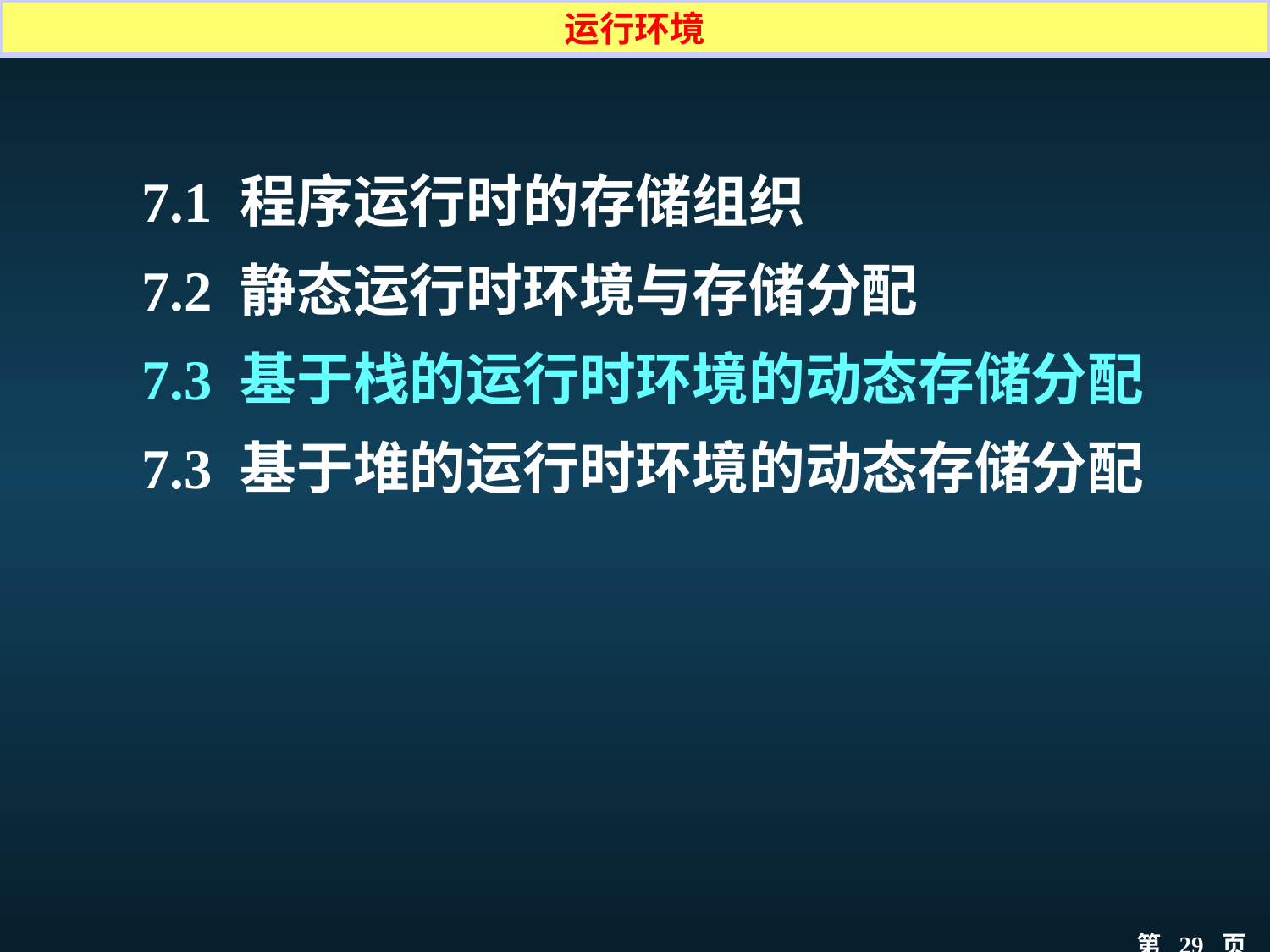

运行环境
7.1 程序运行时的存储组织
7.2 静态运行时环境与存储分配
7.3 基于栈的运行时环境的动态存储分配
7.3 基于堆的运行时环境的动态存储分配